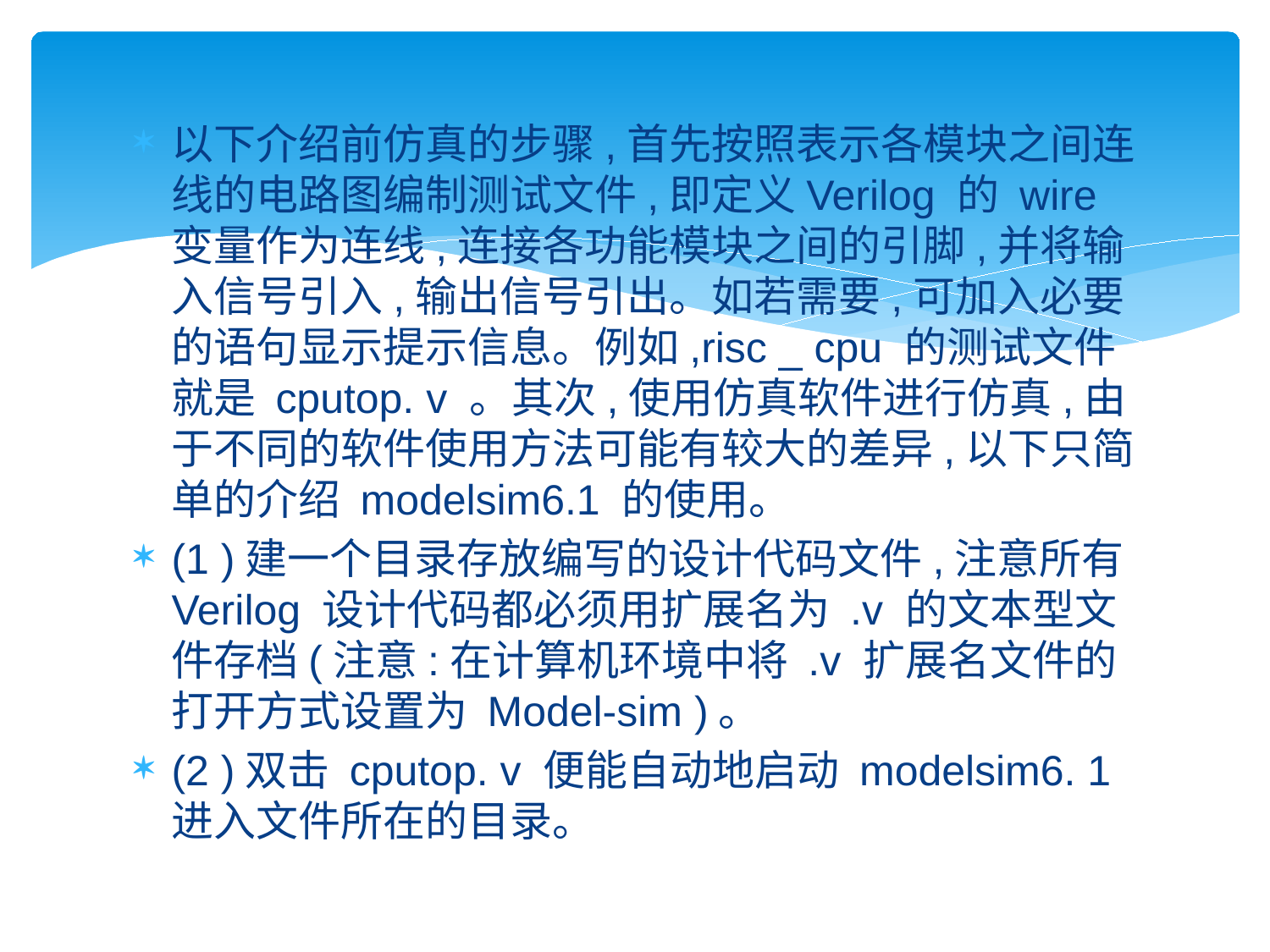

#
以下介绍前仿真的步骤,首先按照表示各模块之间连线的电路图编制测试文件,即定义Verilog 的 wire 变量作为连线,连接各功能模块之间的引脚,并将输入信号引入,输出信号引出。如若需要,可加入必要的语句显示提示信息。例如,risc _ cpu 的测试文件就是 cputop. v 。其次,使用仿真软件进行仿真,由于不同的软件使用方法可能有较大的差异,以下只简单的介绍 modelsim6.1 的使用。
(1 )建一个目录存放编写的设计代码文件,注意所有 Verilog 设计代码都必须用扩展名为 .v 的文本型文件存档(注意:在计算机环境中将 .v 扩展名文件的打开方式设置为 Model-sim )。
(2 )双击 cputop. v 便能自动地启动 modelsim6. 1 进入文件所在的目录。